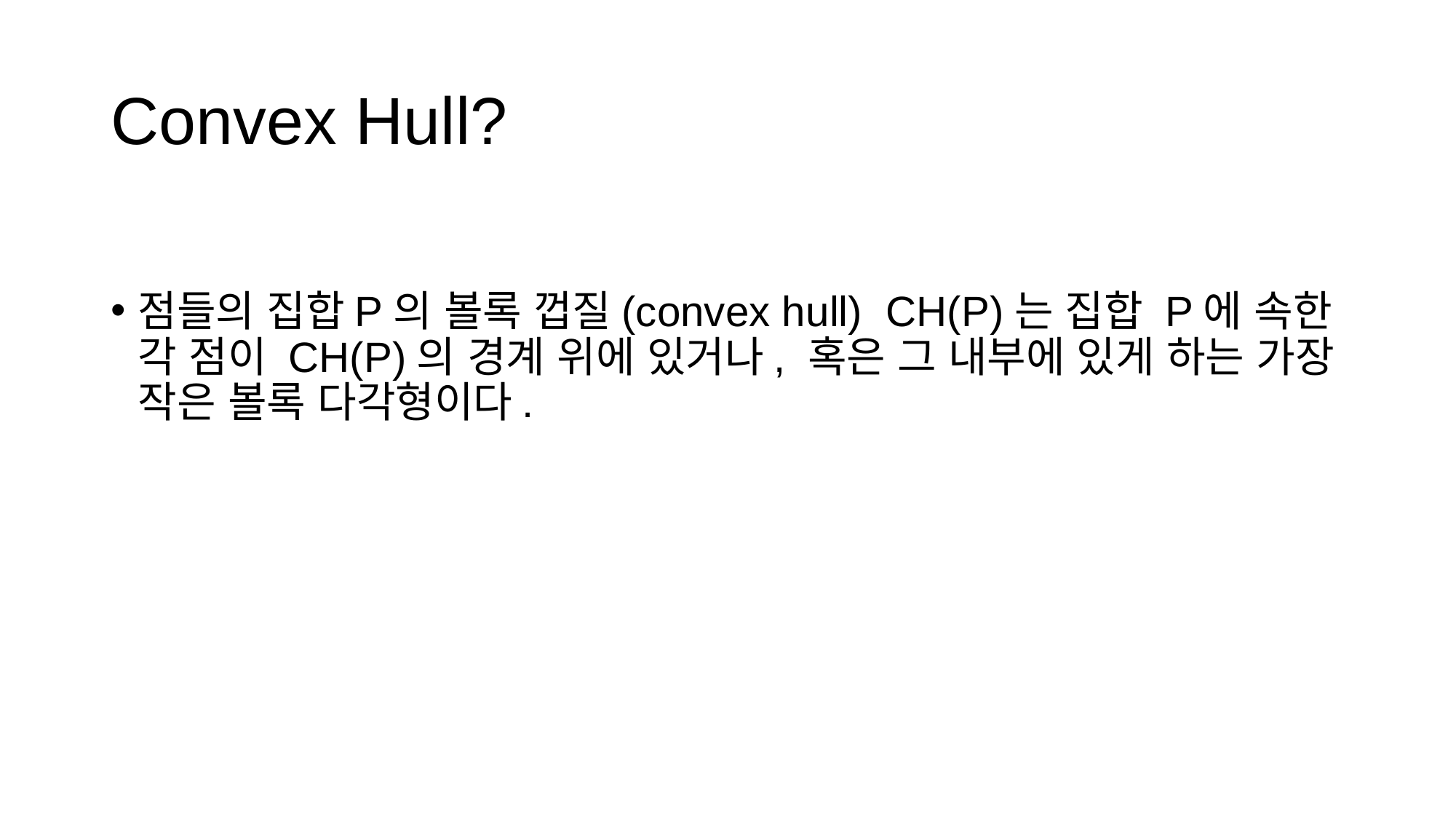

# Convex Hull?

점들의 집합P의 볼록 껍질(convex hull)  CH(P)는 집합 P에 속한 각 점이 CH(P)의 경계 위에 있거나, 혹은 그 내부에 있게 하는 가장 작은 볼록 다각형이다.